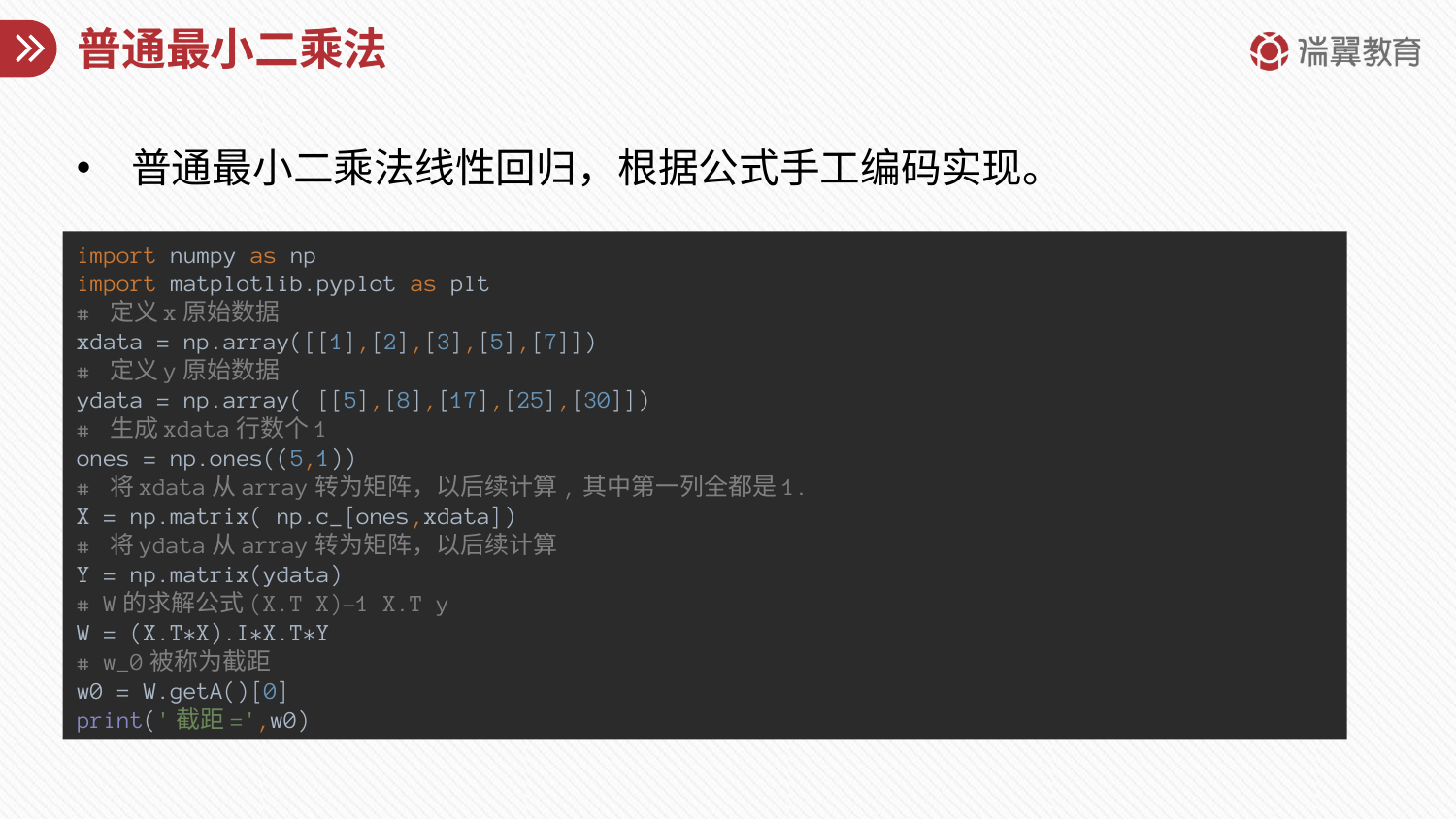

# 普通最小二乘法
普通最小二乘法线性回归，根据公式手工编码实现。
import numpy as np
import matplotlib.pyplot as plt
# 定义x原始数据
xdata = np.array([[1],[2],[3],[5],[7]])
# 定义y原始数据
ydata = np.array( [[5],[8],[17],[25],[30]])
# 生成xdata行数个1
ones = np.ones((5,1))
# 将xdata从array转为矩阵，以后续计算,其中第一列全都是1.
X = np.matrix( np.c_[ones,xdata])
# 将ydata从array转为矩阵，以后续计算
Y = np.matrix(ydata)
# W的求解公式(X.T X)-1 X.T y
W = (X.T*X).I*X.T*Y
# w_0被称为截距
w0 = W.getA()[0]
print('截距=',w0)